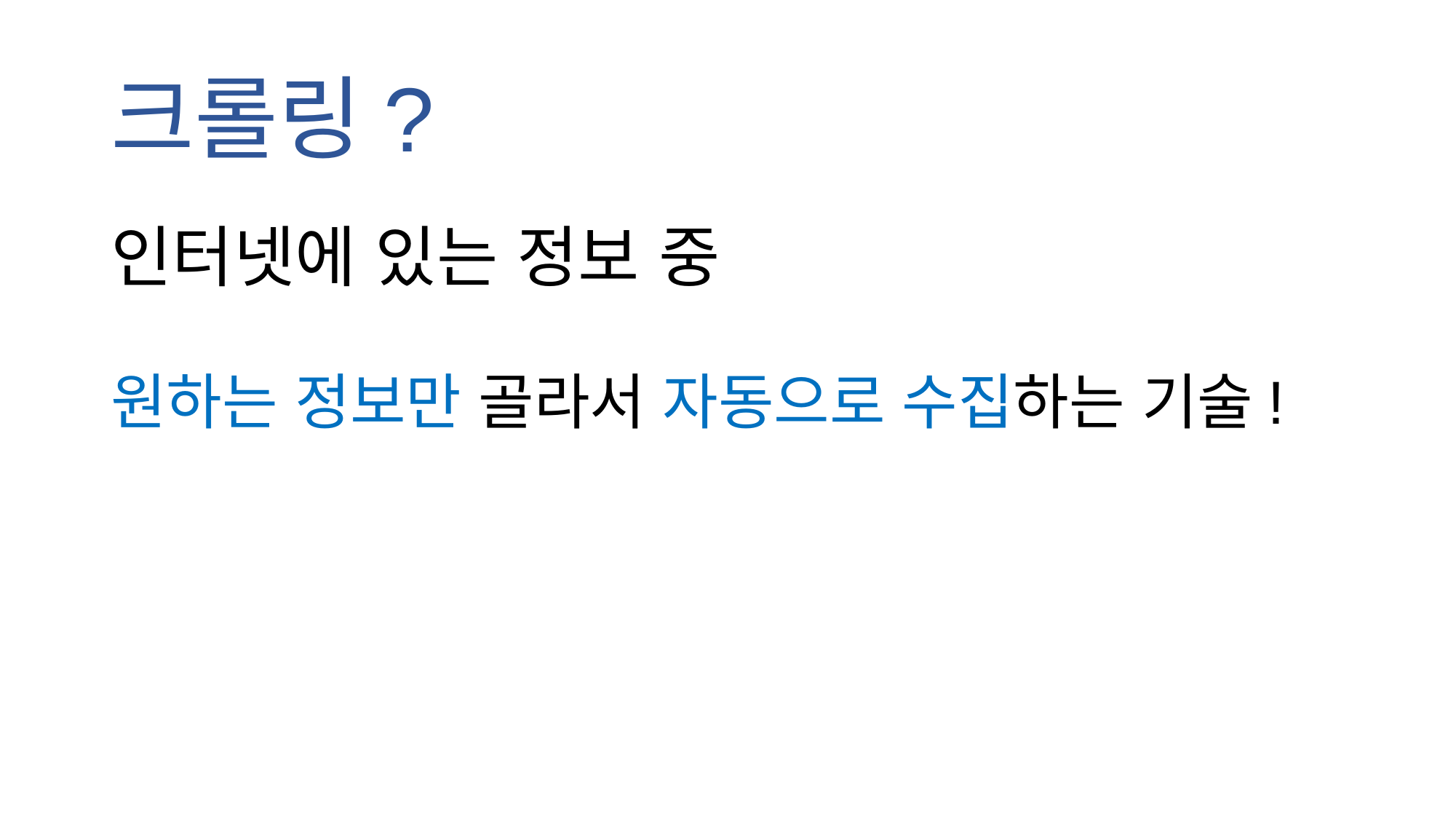

# 크롤링?
인터넷에 있는 정보 중

원하는 정보만 골라서 자동으로 수집하는 기술!